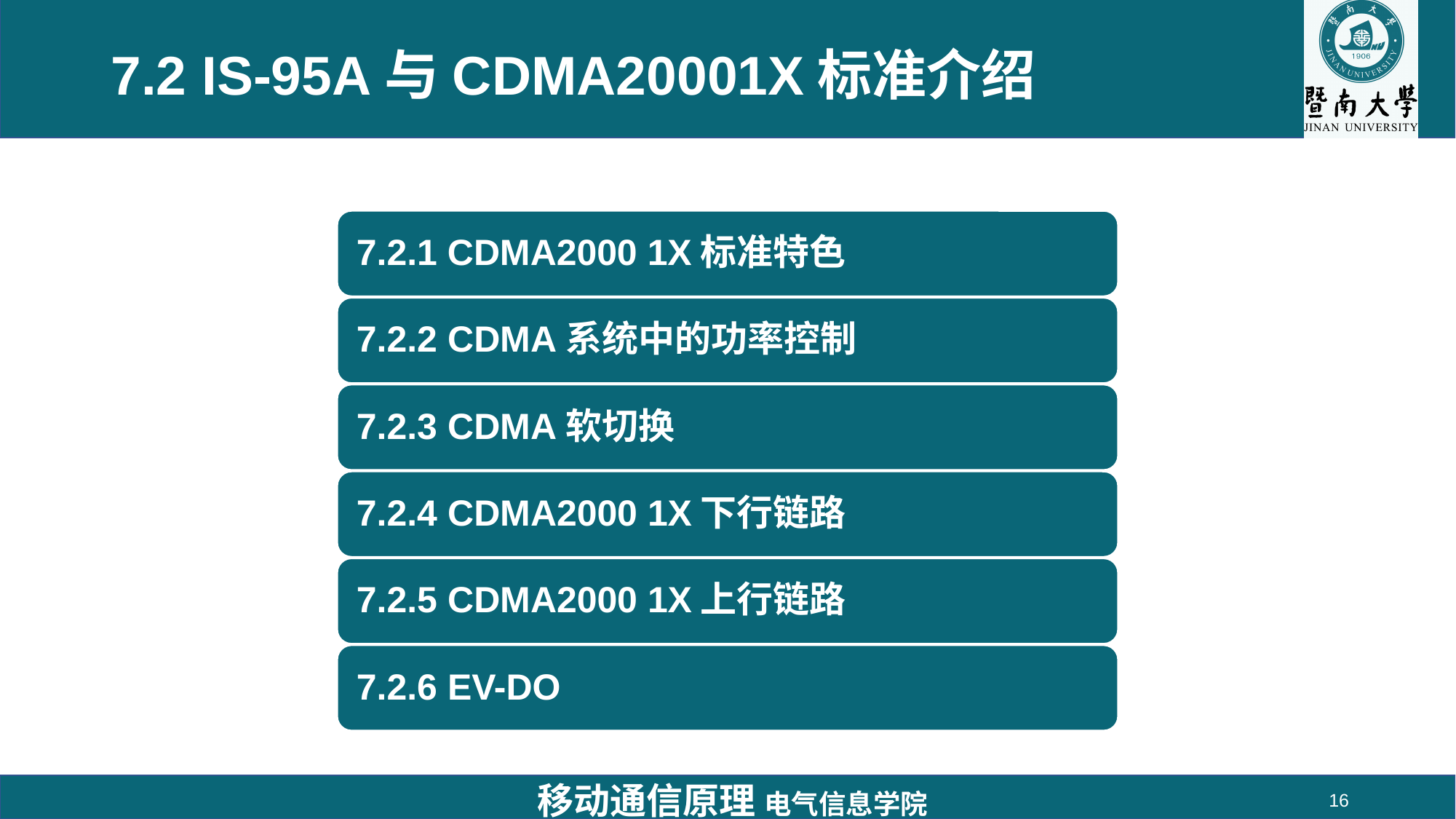

# 7.2 IS-95A与CDMA20001X标准介绍
7.2.1 CDMA2000 1X标准特色
7.2.2 CDMA系统中的功率控制
7.2.3 CDMA软切换
7.2.4 CDMA2000 1X下行链路
7.2.5 CDMA2000 1X上行链路
7.2.6 EV-DO
移动通信原理 电气信息学院
16